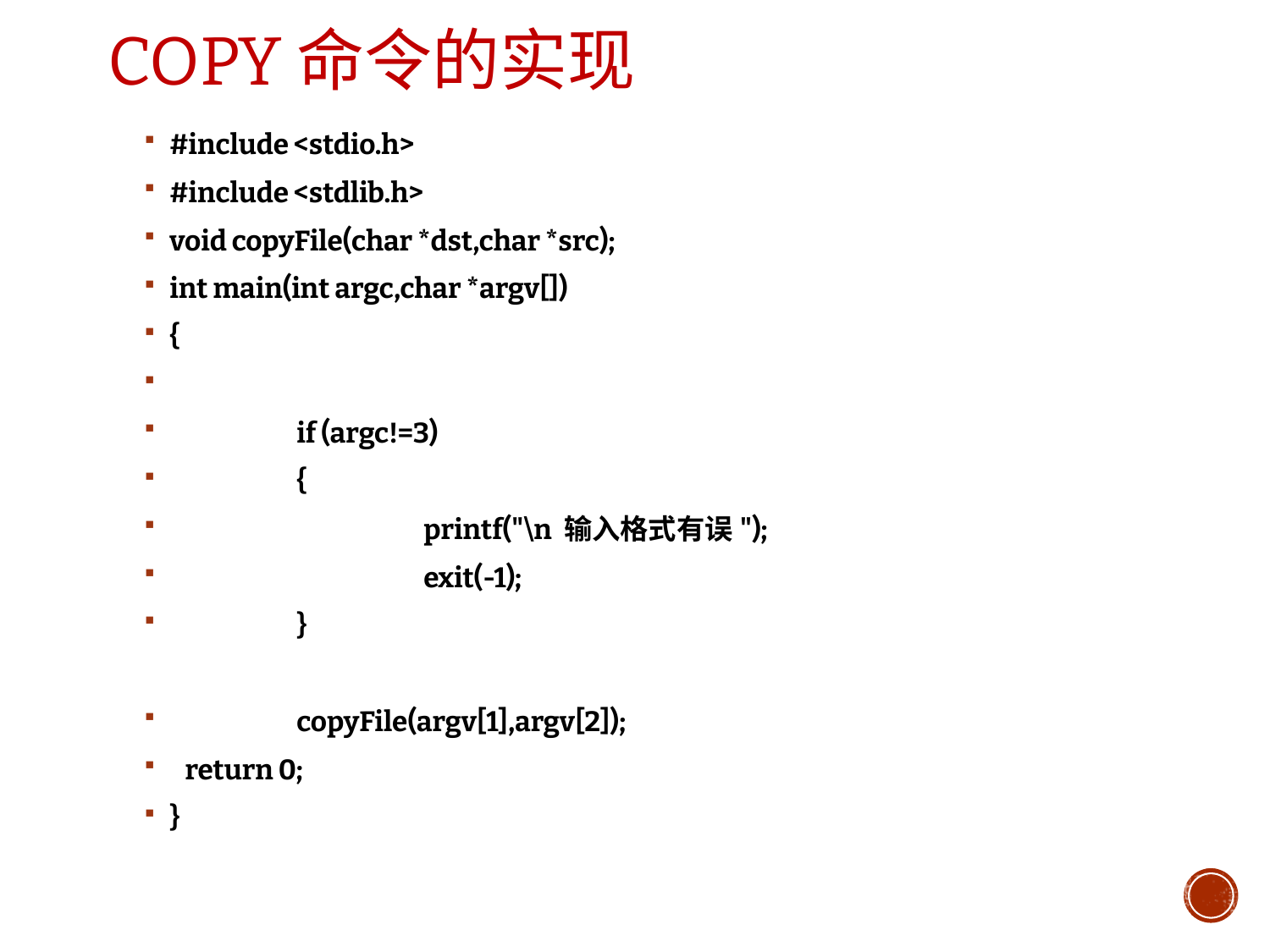

# COPY命令的实现
#include <stdio.h>
#include <stdlib.h>
void copyFile(char *dst,char *src);
int main(int argc,char *argv[])
{

	if (argc!=3)
	{
		printf("\n 输入格式有误");
		exit(-1);
	}

	copyFile(argv[1],argv[2]);
   return 0;
}
36